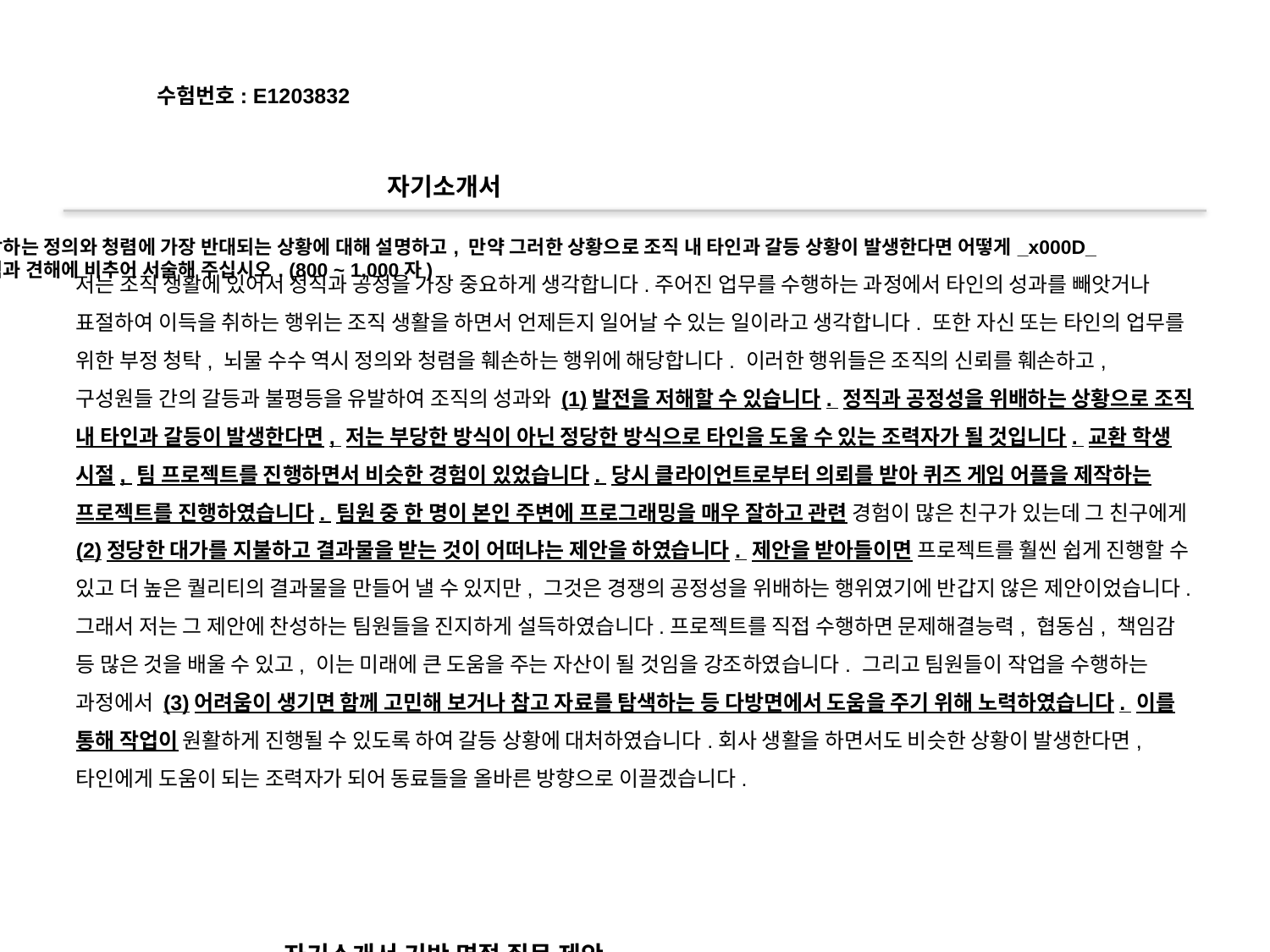

수험번호: E1203832
#

자기소개서

조직 생활에서 본인이 생각하는 정의와 청렴에 가장 반대되는 상황에 대해 설명하고, 만약 그러한 상황으로 조직 내 타인과 갈등 상황이 발생한다면 어떻게_x000D_
대처할 것인지 본인의 경험과 견해에 비추어 서술해 주십시오. (800 ~ 1,000자)

저는 조직 생활에 있어서 정직과 공정을 가장 중요하게 생각합니다.주어진 업무를 수행하는 과정에서 타인의 성과를 빼앗거나 표절하여 이득을 취하는 행위는 조직 생활을 하면서 언제든지 일어날 수 있는 일이라고 생각합니다. 또한 자신 또는 타인의 업무를 위한 부정 청탁, 뇌물 수수 역시 정의와 청렴을 훼손하는 행위에 해당합니다. 이러한 행위들은 조직의 신뢰를 훼손하고, 구성원들 간의 갈등과 불평등을 유발하여 조직의 성과와 (1)발전을 저해할 수 있습니다. 정직과 공정성을 위배하는 상황으로 조직 내 타인과 갈등이 발생한다면, 저는 부당한 방식이 아닌 정당한 방식으로 타인을 도울 수 있는 조력자가 될 것입니다. 교환 학생 시절, 팀 프로젝트를 진행하면서 비슷한 경험이 있었습니다. 당시 클라이언트로부터 의뢰를 받아 퀴즈 게임 어플을 제작하는 프로젝트를 진행하였습니다. 팀원 중 한 명이 본인 주변에 프로그래밍을 매우 잘하고 관련 경험이 많은 친구가 있는데 그 친구에게 (2)정당한 대가를 지불하고 결과물을 받는 것이 어떠냐는 제안을 하였습니다. 제안을 받아들이면 프로젝트를 훨씬 쉽게 진행할 수 있고 더 높은 퀄리티의 결과물을 만들어 낼 수 있지만, 그것은 경쟁의 공정성을 위배하는 행위였기에 반갑지 않은 제안이었습니다. 그래서 저는 그 제안에 찬성하는 팀원들을 진지하게 설득하였습니다.프로젝트를 직접 수행하면 문제해결능력, 협동심, 책임감 등 많은 것을 배울 수 있고, 이는 미래에 큰 도움을 주는 자산이 될 것임을 강조하였습니다. 그리고 팀원들이 작업을 수행하는 과정에서 (3)어려움이 생기면 함께 고민해 보거나 참고 자료를 탐색하는 등 다방면에서 도움을 주기 위해 노력하였습니다. 이를 통해 작업이 원활하게 진행될 수 있도록 하여 갈등 상황에 대처하였습니다.회사 생활을 하면서도 비슷한 상황이 발생한다면, 타인에게 도움이 되는 조력자가 되어 동료들을 올바른 방향으로 이끌겠습니다.

자기소개서 기반 면접 질문 제안

(1) 공정성을 위배하는 상황에서 어떻게 설득력을 발휘했나요?
(2) 프로젝트를 직접 수행하며 어떤 문제해결능력을 얻게 되었나요?
(3) 회사 생활에서도 나타날 수 있는 비슷한 상황에 대해 어떻게 대응할 계획인가요?